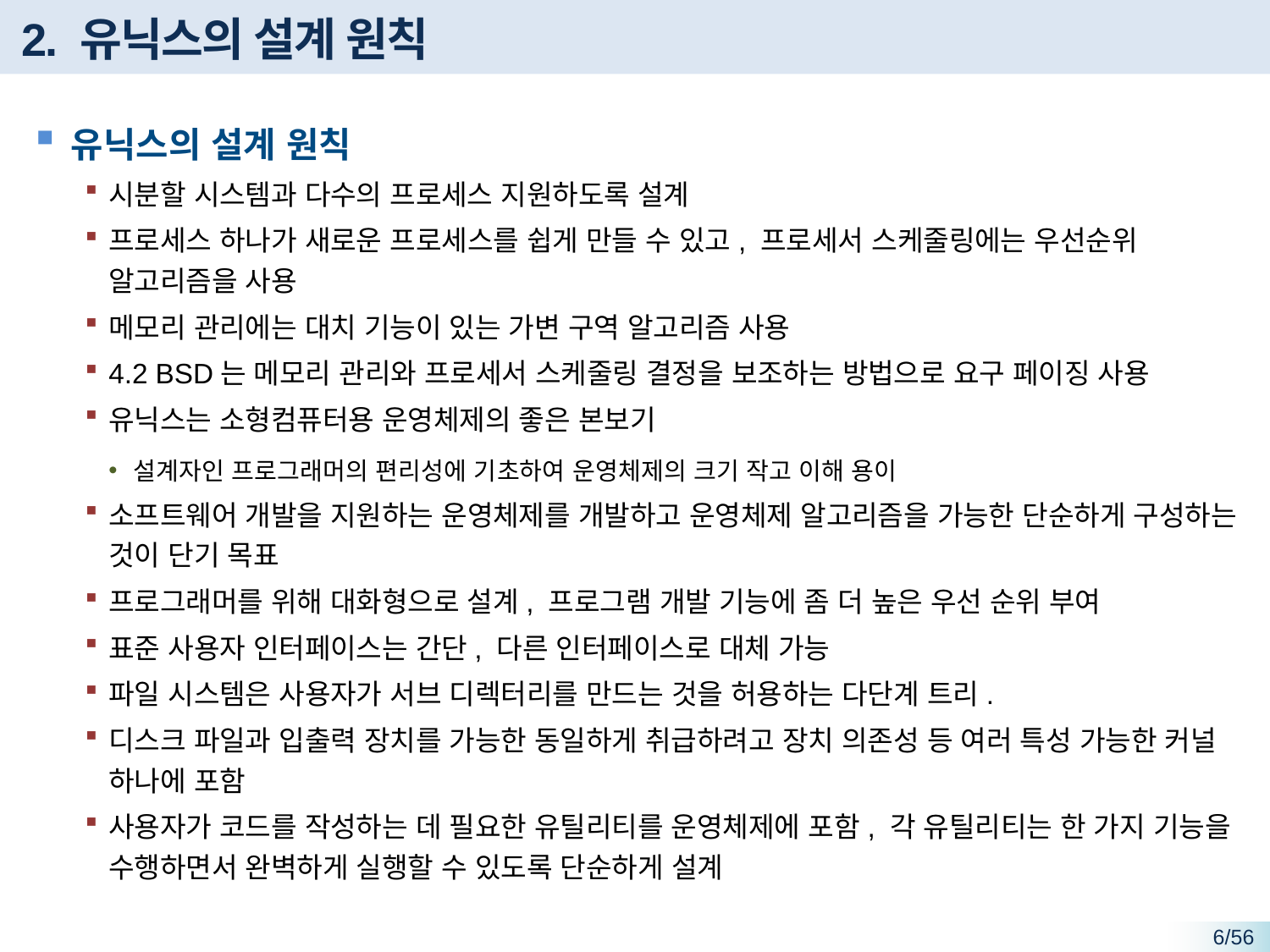

# 2. 유닉스의 설계 원칙
유닉스의 설계 원칙
시분할 시스템과 다수의 프로세스 지원하도록 설계
프로세스 하나가 새로운 프로세스를 쉽게 만들 수 있고, 프로세서 스케줄링에는 우선순위 알고리즘을 사용
메모리 관리에는 대치 기능이 있는 가변 구역 알고리즘 사용
4.2 BSD는 메모리 관리와 프로세서 스케줄링 결정을 보조하는 방법으로 요구 페이징 사용
유닉스는 소형컴퓨터용 운영체제의 좋은 본보기
설계자인 프로그래머의 편리성에 기초하여 운영체제의 크기 작고 이해 용이
소프트웨어 개발을 지원하는 운영체제를 개발하고 운영체제 알고리즘을 가능한 단순하게 구성하는 것이 단기 목표
프로그래머를 위해 대화형으로 설계, 프로그램 개발 기능에 좀 더 높은 우선 순위 부여
표준 사용자 인터페이스는 간단, 다른 인터페이스로 대체 가능
파일 시스템은 사용자가 서브 디렉터리를 만드는 것을 허용하는 다단계 트리.
디스크 파일과 입출력 장치를 가능한 동일하게 취급하려고 장치 의존성 등 여러 특성 가능한 커널 하나에 포함
사용자가 코드를 작성하는 데 필요한 유틸리티를 운영체제에 포함, 각 유틸리티는 한 가지 기능을 수행하면서 완벽하게 실행할 수 있도록 단순하게 설계